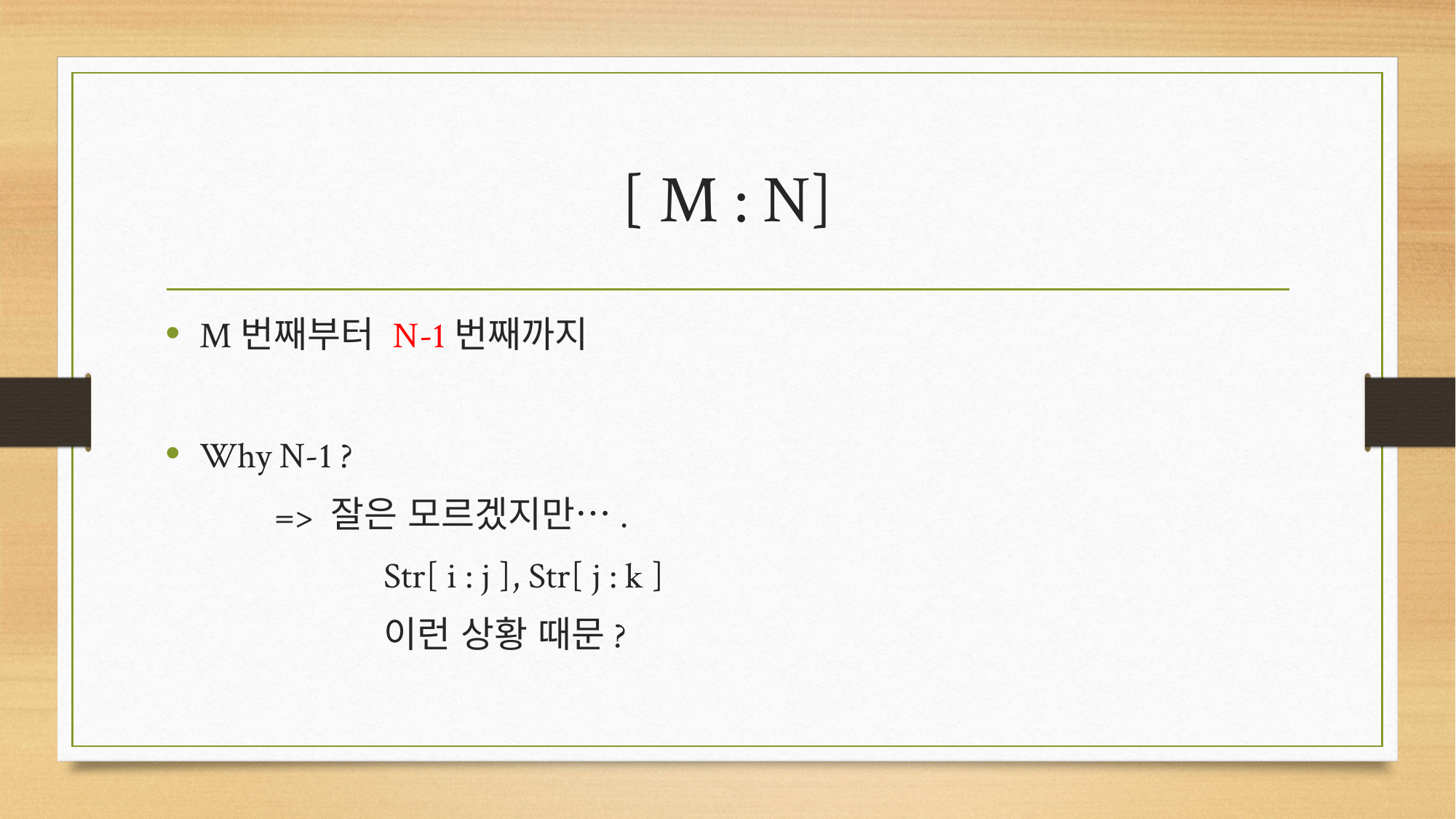

# [ M : N]
M번째부터 N-1번째까지

Why N-1 ?
	=> 잘은 모르겠지만….
		Str[ i : j ], Str[ j : k ]
		이런 상황 때문?